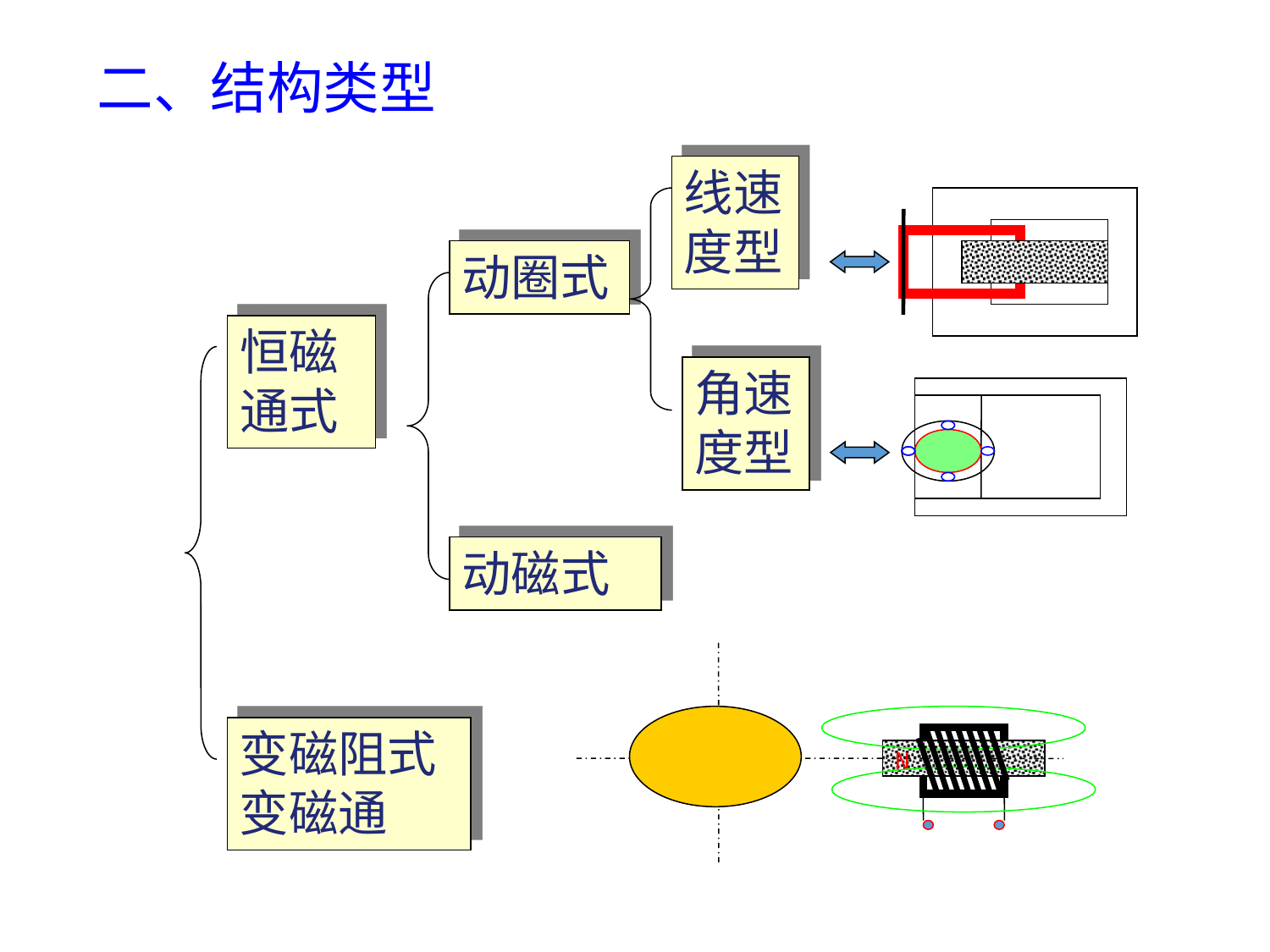

二、结构类型
线速度型

动圈式

恒磁通式

角速度型

动磁式

变磁阻式变磁通

N